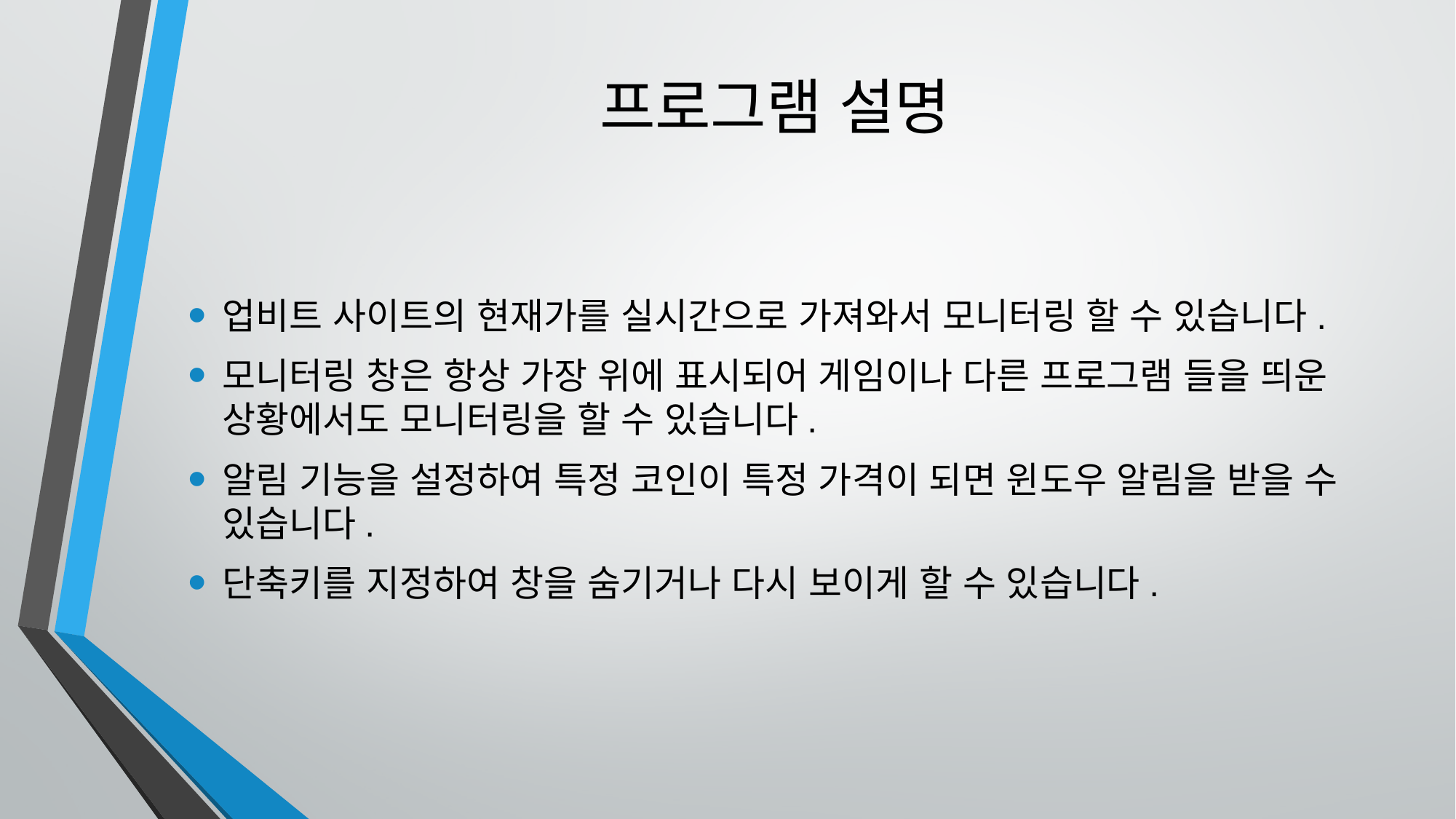

# 프로그램 설명
업비트 사이트의 현재가를 실시간으로 가져와서 모니터링 할 수 있습니다.
모니터링 창은 항상 가장 위에 표시되어 게임이나 다른 프로그램 들을 띄운 상황에서도 모니터링을 할 수 있습니다.
알림 기능을 설정하여 특정 코인이 특정 가격이 되면 윈도우 알림을 받을 수 있습니다.
단축키를 지정하여 창을 숨기거나 다시 보이게 할 수 있습니다.